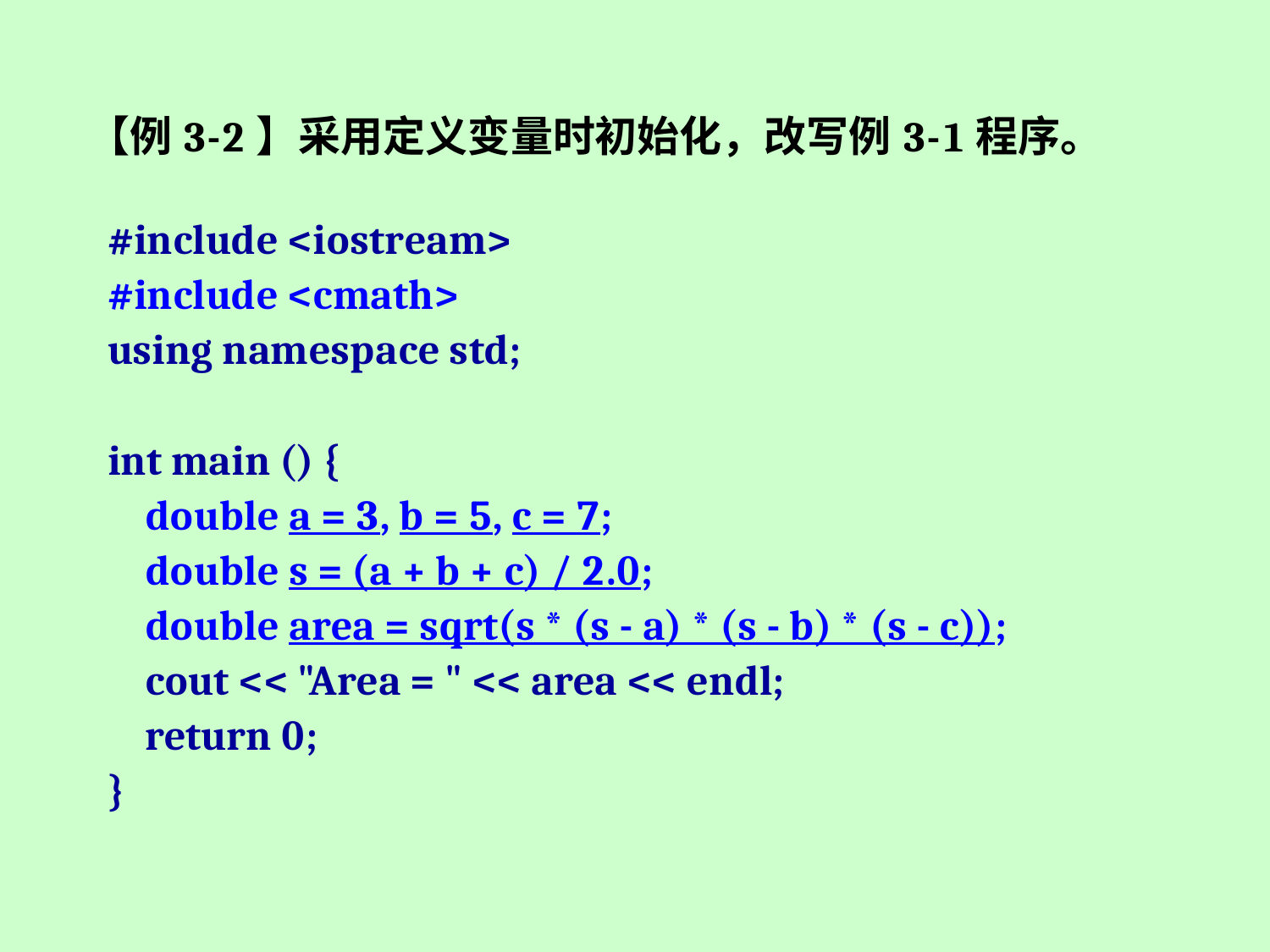

【例3-2】采用定义变量时初始化，改写例3-1程序。
#include <iostream>
#include <cmath>
using namespace std;

int main () {
    double a = 3, b = 5, c = 7;
    double s = (a + b + c) / 2.0;
    double area = sqrt(s * (s - a) * (s - b) * (s - c));
    cout << "Area = " << area << endl;
    return 0;
}
23